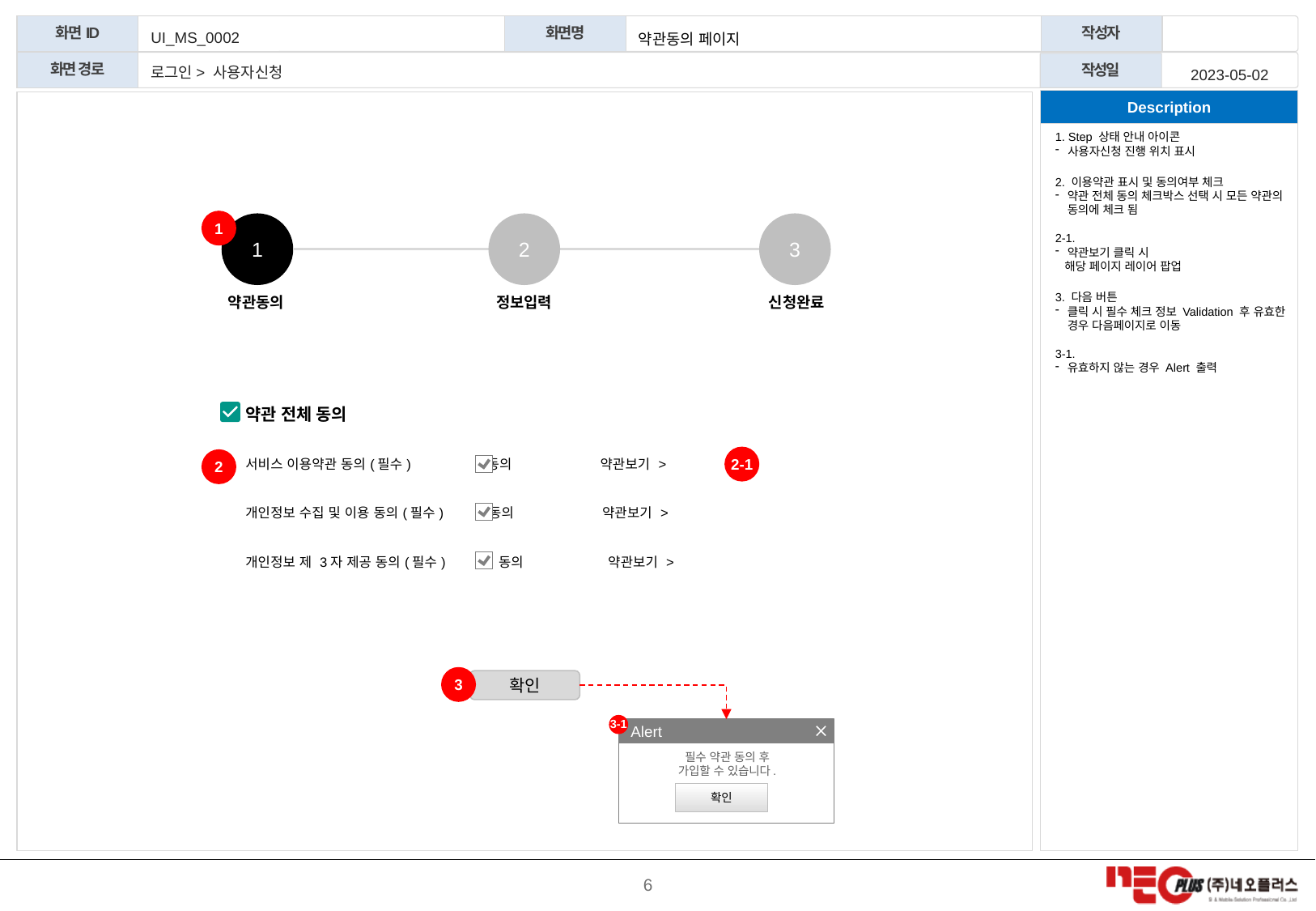

UI_MS_0002

약관동의 페이지
로그인> 사용자신청
2023-05-02
1. Step 상태 안내 아이콘
사용자신청 진행 위치 표시

2. 이용약관 표시 및 동의여부 체크
약관 전체 동의 체크박스 선택 시 모든 약관의 동의에 체크 됨

2-1.
약관보기 클릭 시
  해당 페이지 레이어 팝업

3. 다음 버튼
클릭 시 필수 체크 정보 Validation 후 유효한 경우 다음페이지로 이동

3-1.
유효하지 않는 경우 Alert 출력
1
1
2
3
약관동의
정보입력
신청완료
| 약관 전체 동의 |
| --- |
| 서비스 이용약관 동의(필수) 동의 약관보기 > |
| 개인정보 수집 및 이용 동의(필수) 동의 약관보기 > |
| 개인정보 제 3자 제공 동의(필수) 동의 약관보기 > |
|  |

2-1
2

3
확인
3-1
Alert

필수 약관 동의 후
가입할 수 있습니다.
확인